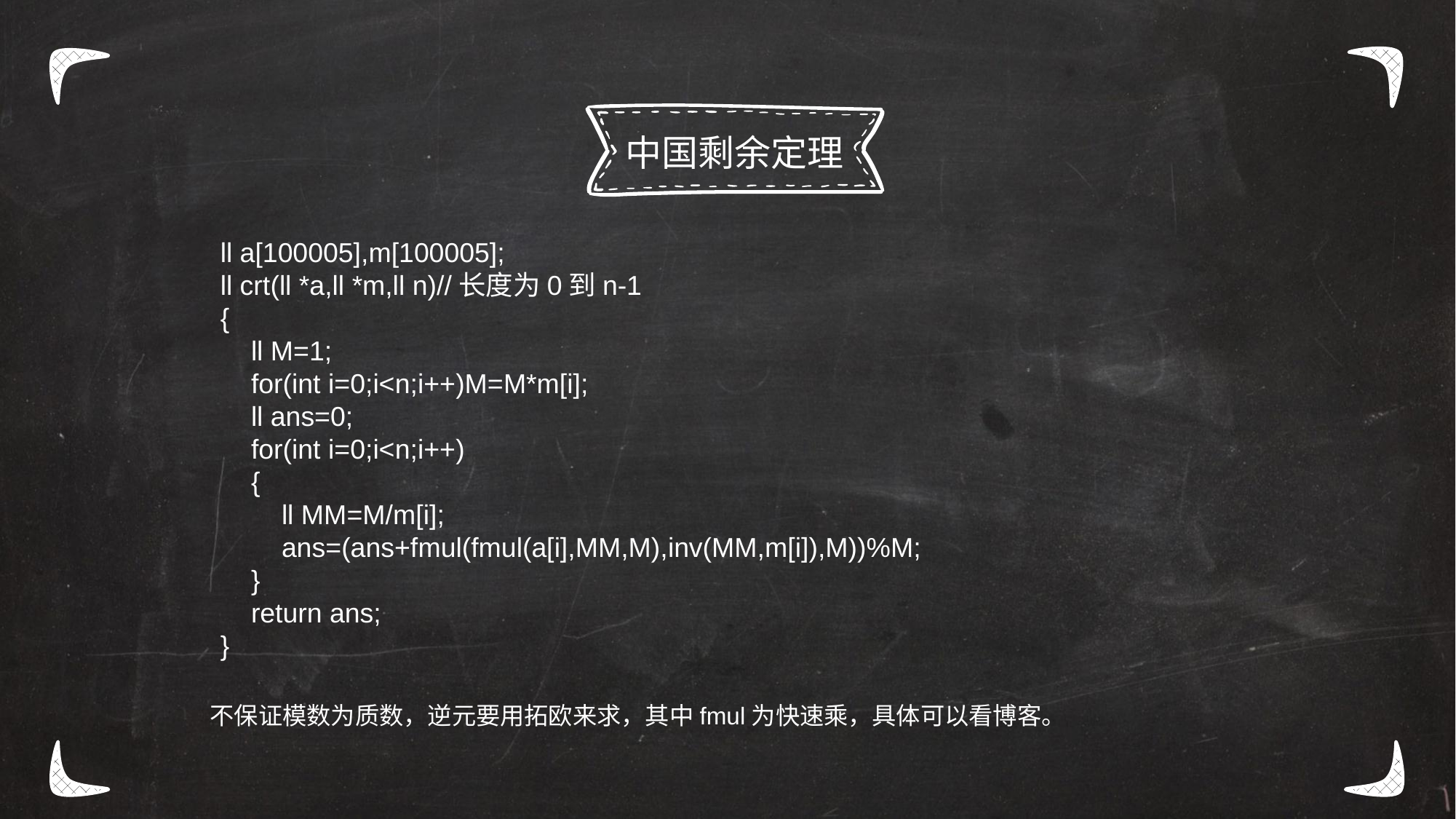

中国剩余定理
ll a[100005],m[100005];
ll crt(ll *a,ll *m,ll n)//长度为0到n-1
{
    ll M=1;
    for(int i=0;i<n;i++)M=M*m[i];
    ll ans=0;
    for(int i=0;i<n;i++)
    {
        ll MM=M/m[i];
        ans=(ans+fmul(fmul(a[i],MM,M),inv(MM,m[i]),M))%M;
    }
    return ans;
}
不保证模数为质数，逆元要用拓欧来求，其中fmul为快速乘，具体可以看博客。